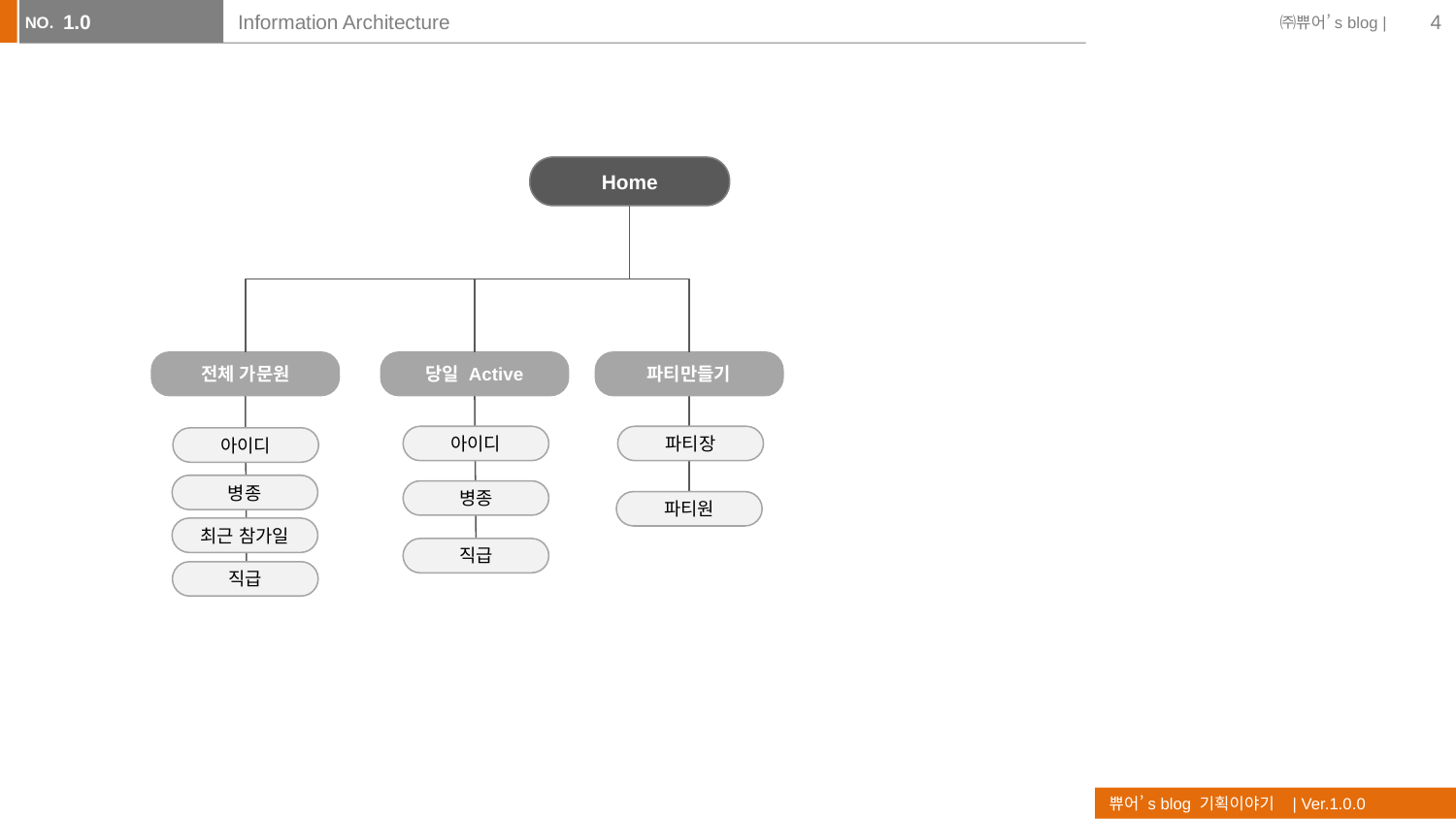

4
1.0
# Information Architecture
Home
전체 가문원
당일 Active
파티만들기
아이디
파티장
아이디
병종
병종
파티원
최근 참가일
직급
직급